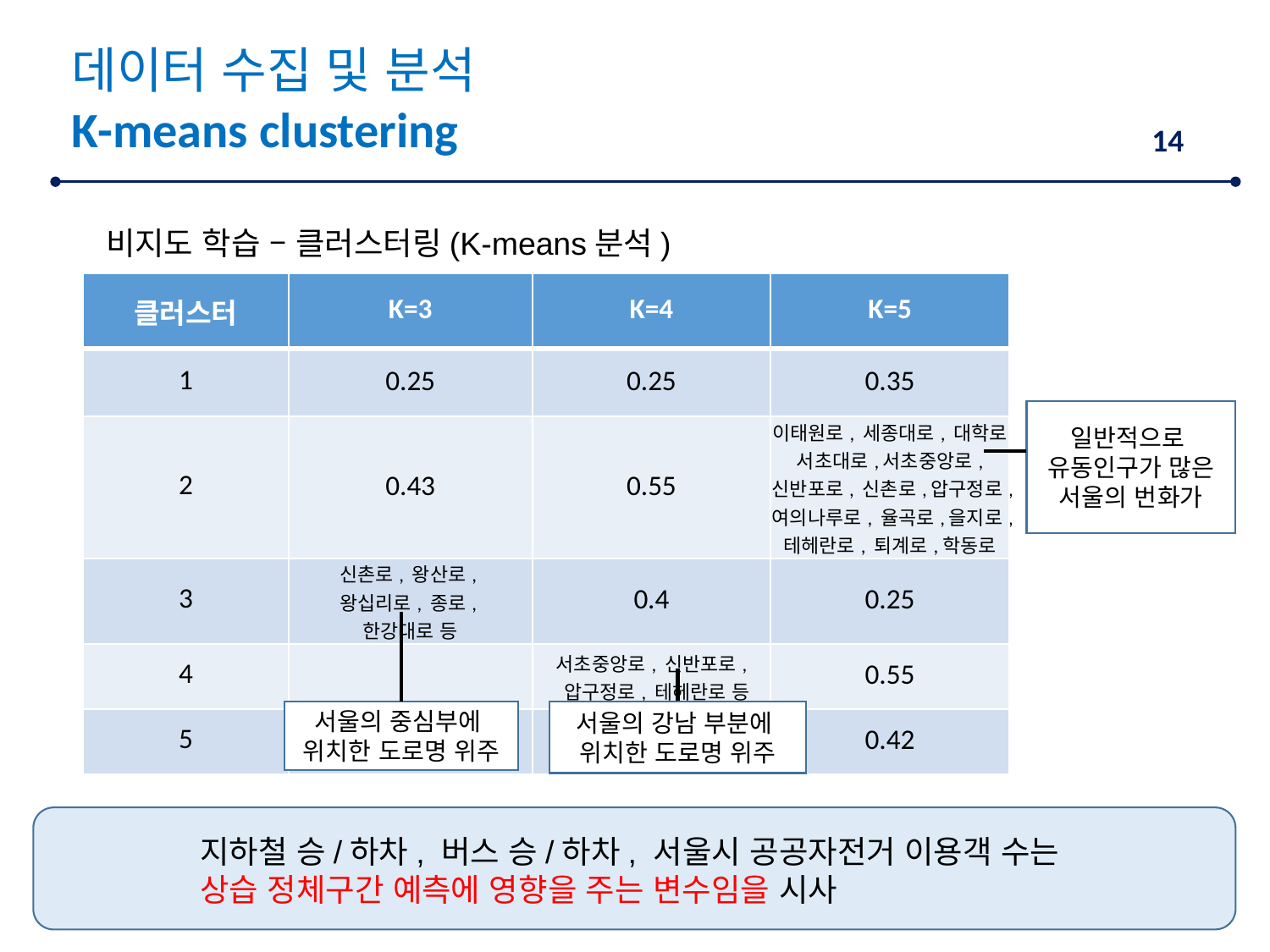

데이터 수집 및 분석
K-means clustering
14
비지도 학습 – 클러스터링(K-means분석)
| 클러스터 | K=3 | K=4 | K=5 |
| --- | --- | --- | --- |
| 1 | 0.25 | 0.25 | 0.35 |
| 2 | 0.43 | 0.55 | 이태원로, 세종대로, 대학로 서초대로,서초중앙로, 신반포로, 신촌로,압구정로, 여의나루로, 율곡로,을지로, 테헤란로, 퇴계로,학동로 |
| 3 | 신촌로, 왕산로, 왕십리로, 종로, 한강대로 등 | 0.4 | 0.25 |
| 4 |  | 서초중앙로, 신반포로, 압구정로, 테헤란로 등 | 0.55 |
| 5 |  |  | 0.42 |
일반적으로
유동인구가 많은 서울의 번화가
서울의 중심부에
위치한 도로명 위주
서울의 강남 부분에
위치한 도로명 위주

지하철 승/하차, 버스 승/하차, 서울시 공공자전거 이용객 수는
상습 정체구간 예측에 영향을 주는 변수임을 시사